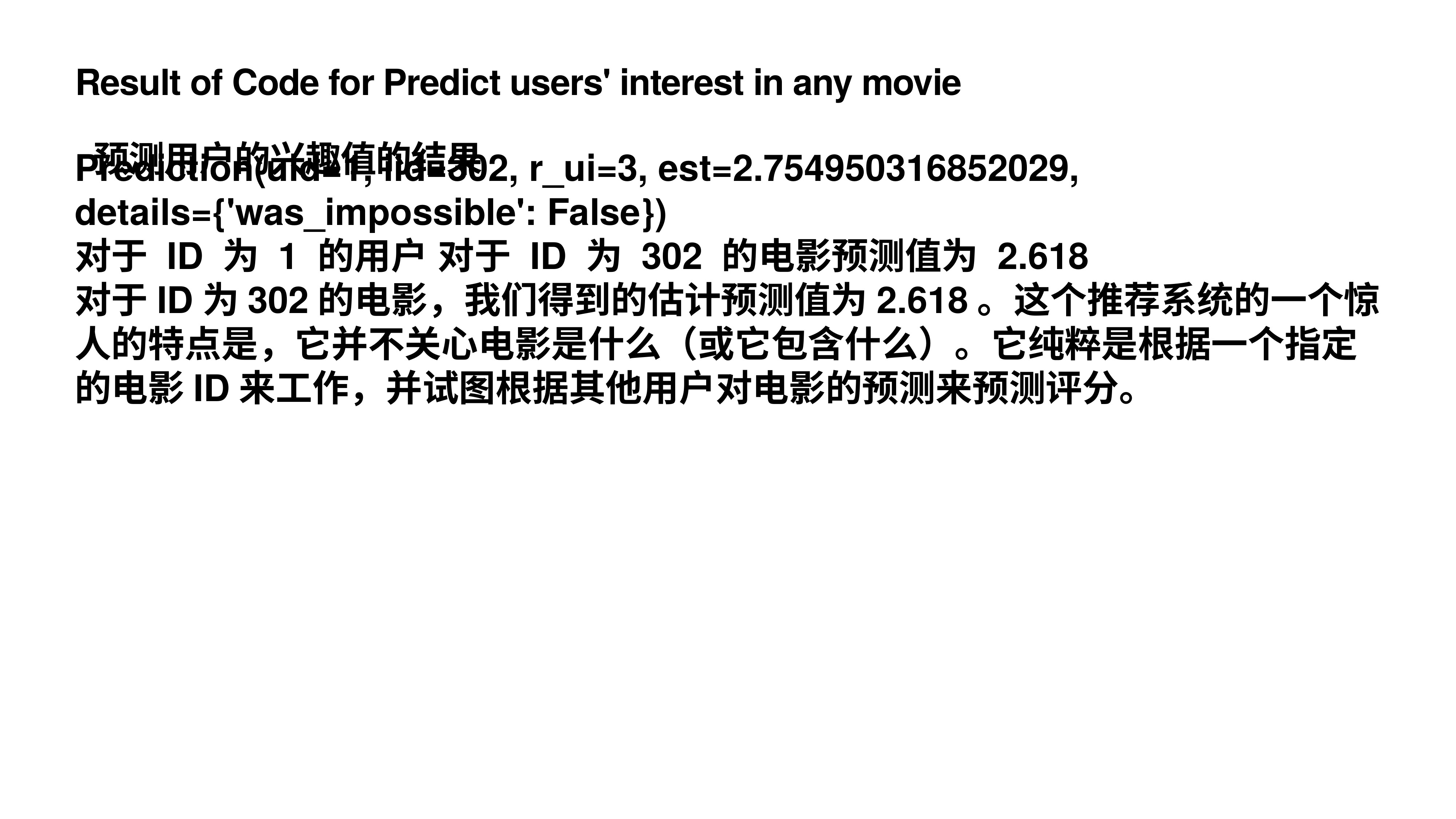

Prediction(uid=1, iid=302, r_ui=3, est=2.754950316852029, details={'was_impossible': False})
对于 ID 为 1 的用户 对于 ID 为 302 的电影预测值为 2.618
对于ID为302的电影，我们得到的估计预测值为2.618。这个推荐系统的一个惊人的特点是，它并不关心电影是什么（或它包含什么）。它纯粹是根据一个指定的电影ID来工作，并试图根据其他用户对电影的预测来预测评分。
# Result of Code for Predict users' interest in any movie
 预测用户的兴趣值的结果